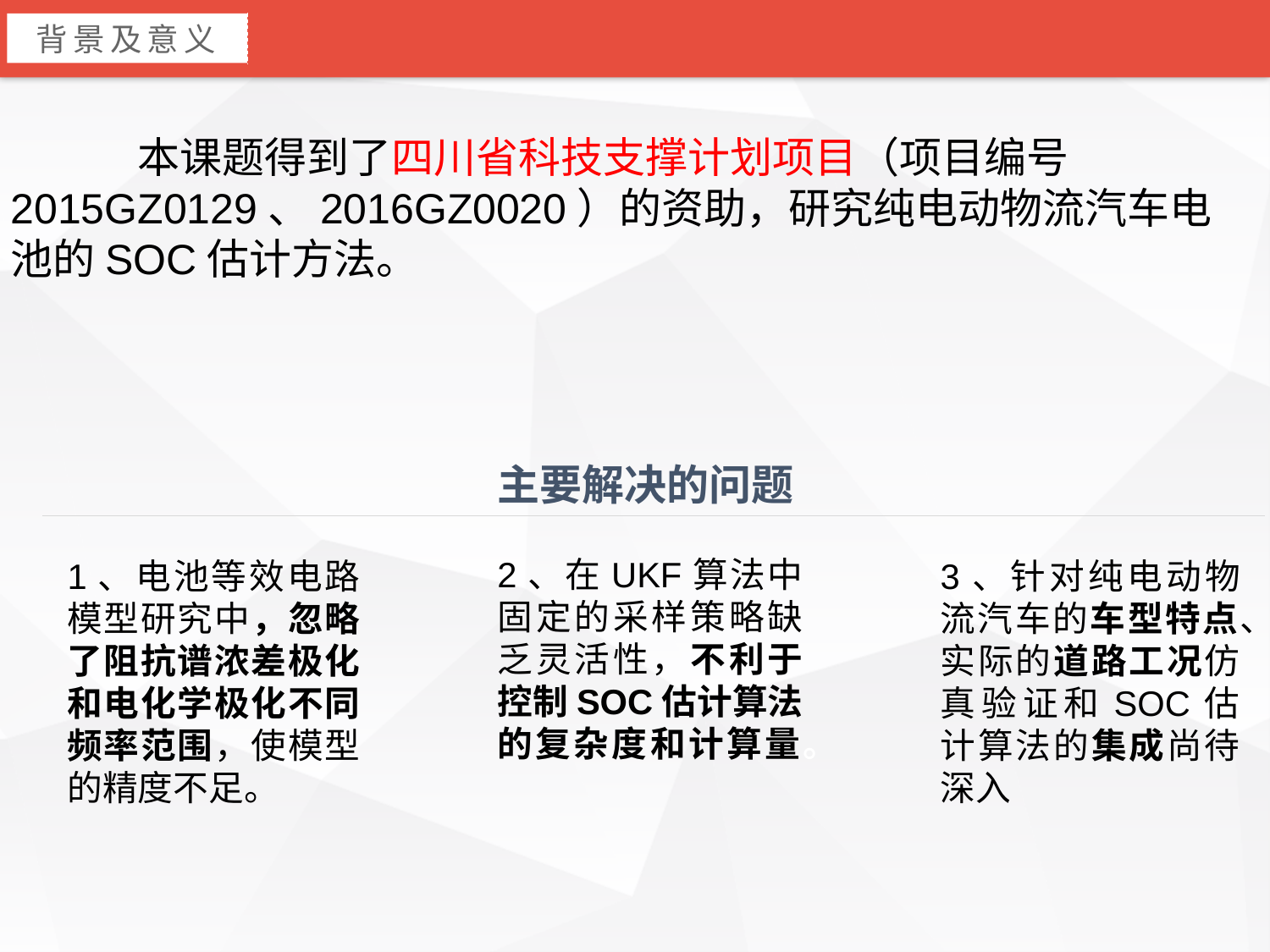

背景及意义

		本课题得到了四川省科技支撑计划项目（项目编号2015GZ0129、2016GZ0020）的资助，研究纯电动物流汽车电池的SOC估计方法。
主要解决的问题
2、在UKF算法中固定的采样策略缺乏灵活性，不利于控制SOC估计算法的复杂度和计算量。
1、电池等效电路模型研究中，忽略了阻抗谱浓差极化和电化学极化不同频率范围，使模型的精度不足。
3、针对纯电动物流汽车的车型特点、实际的道路工况仿真验证和SOC估计算法的集成尚待深入